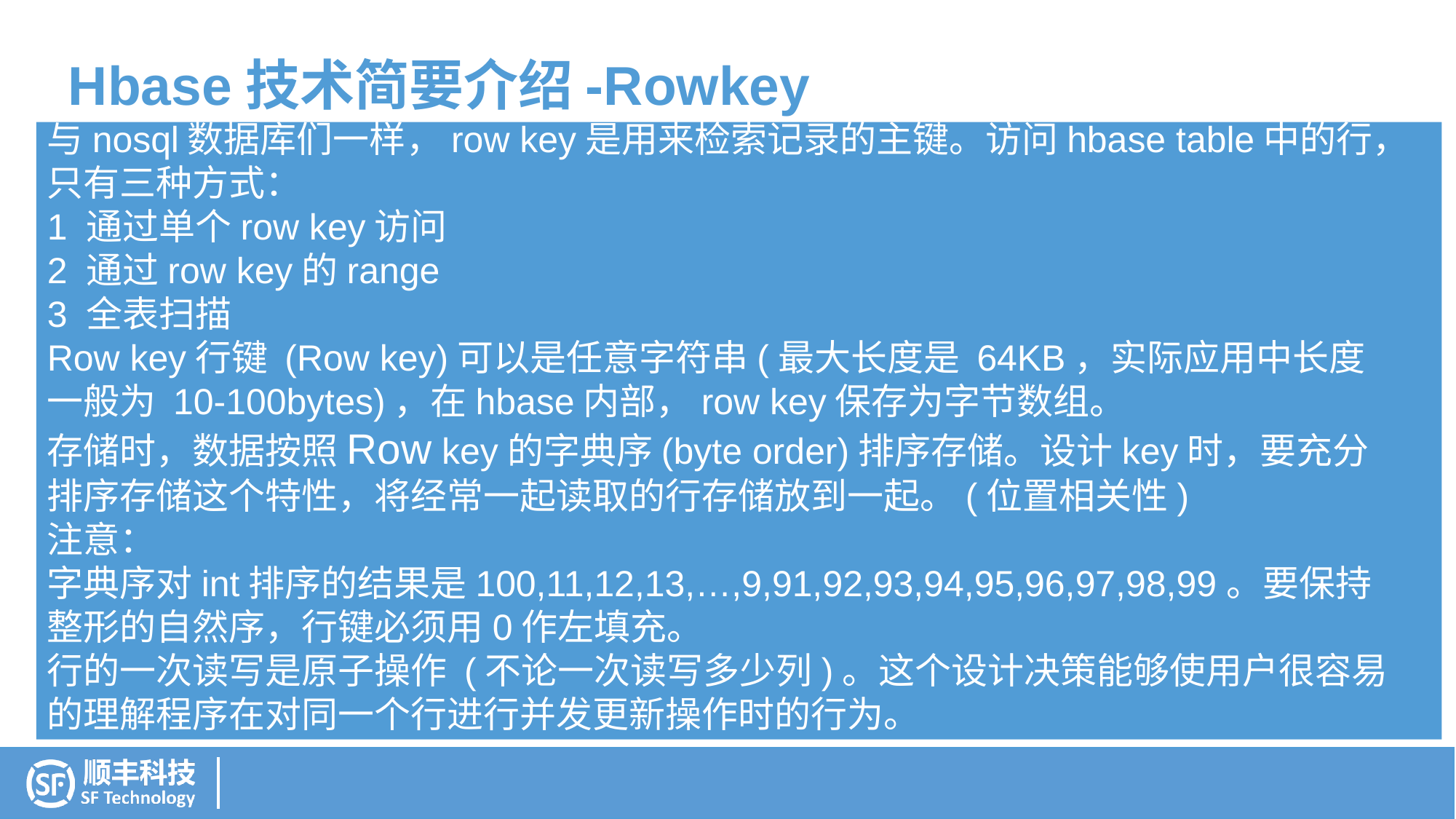

Hbase技术简要介绍-Rowkey
与nosql数据库们一样，row key是用来检索记录的主键。访问hbase table中的行，只有三种方式：
1 通过单个row key访问
2 通过row key的range
3 全表扫描
Row key行键 (Row key)可以是任意字符串(最大长度是 64KB，实际应用中长度一般为 10-100bytes)，在hbase内部，row key保存为字节数组。
存储时，数据按照Row key的字典序(byte order)排序存储。设计key时，要充分排序存储这个特性，将经常一起读取的行存储放到一起。(位置相关性)
注意：
字典序对int排序的结果是100,11,12,13,…,9,91,92,93,94,95,96,97,98,99。要保持整形的自然序，行键必须用0作左填充。
行的一次读写是原子操作 (不论一次读写多少列)。这个设计决策能够使用户很容易的理解程序在对同一个行进行并发更新操作时的行为。